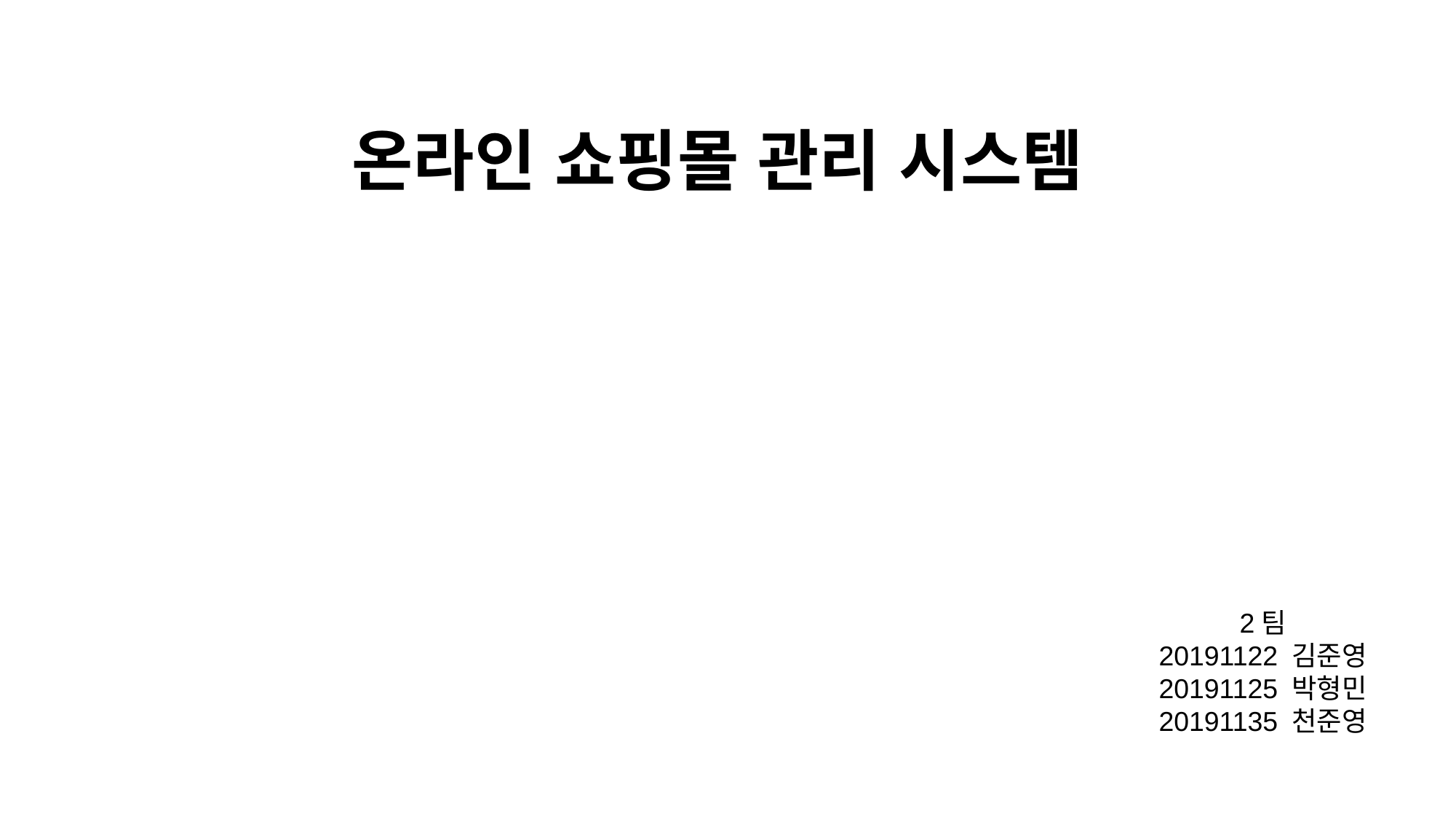

온라인 쇼핑몰 관리 시스템
2팀
20191122 김준영
20191125 박형민
20191135 천준영